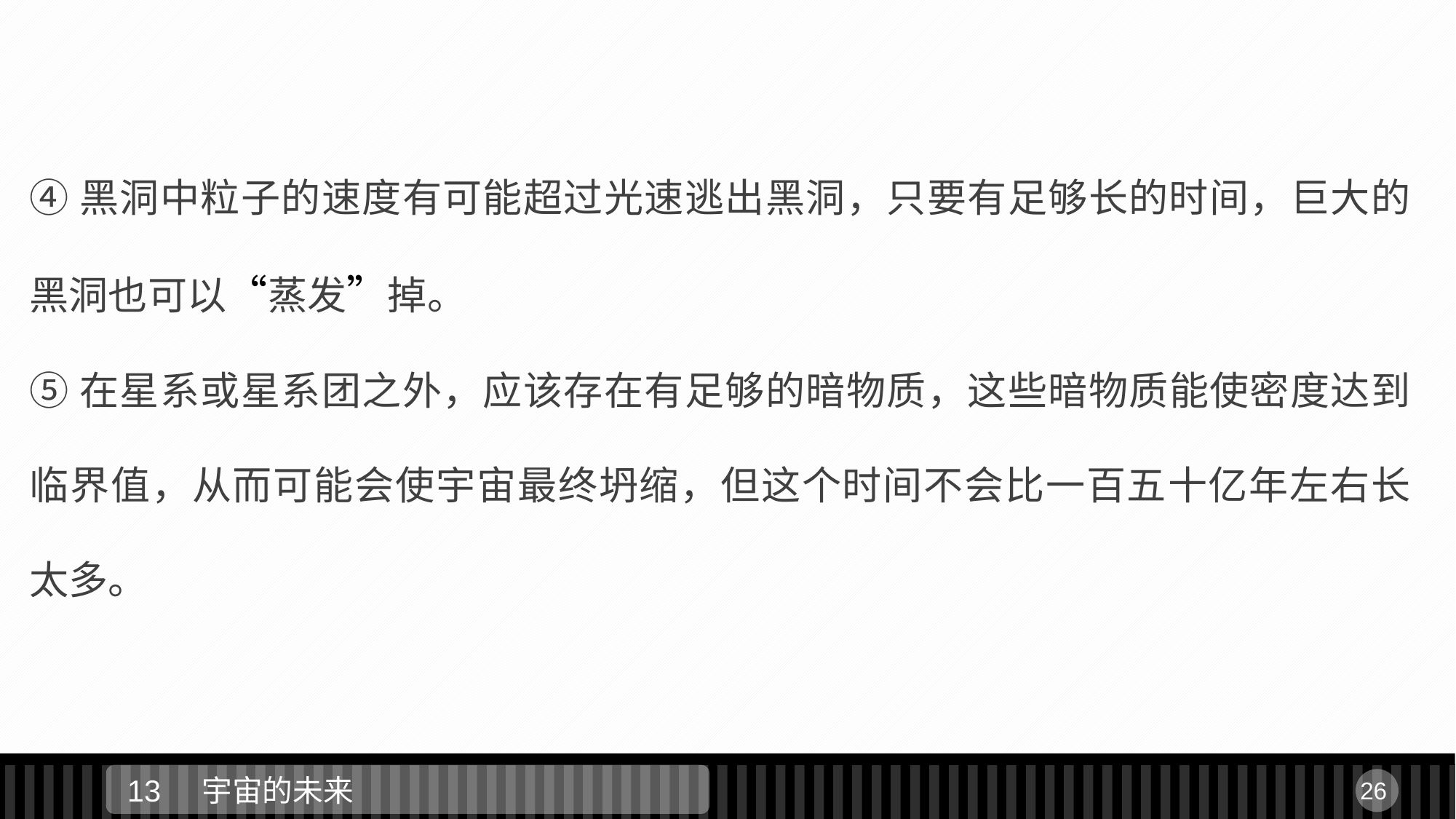

④黑洞中粒子的速度有可能超过光速逃出黑洞，只要有足够长的时间，巨大的黑洞也可以“蒸发”掉。
⑤在星系或星系团之外，应该存在有足够的暗物质，这些暗物质能使密度达到临界值，从而可能会使宇宙最终坍缩，但这个时间不会比一百五十亿年左右长太多。